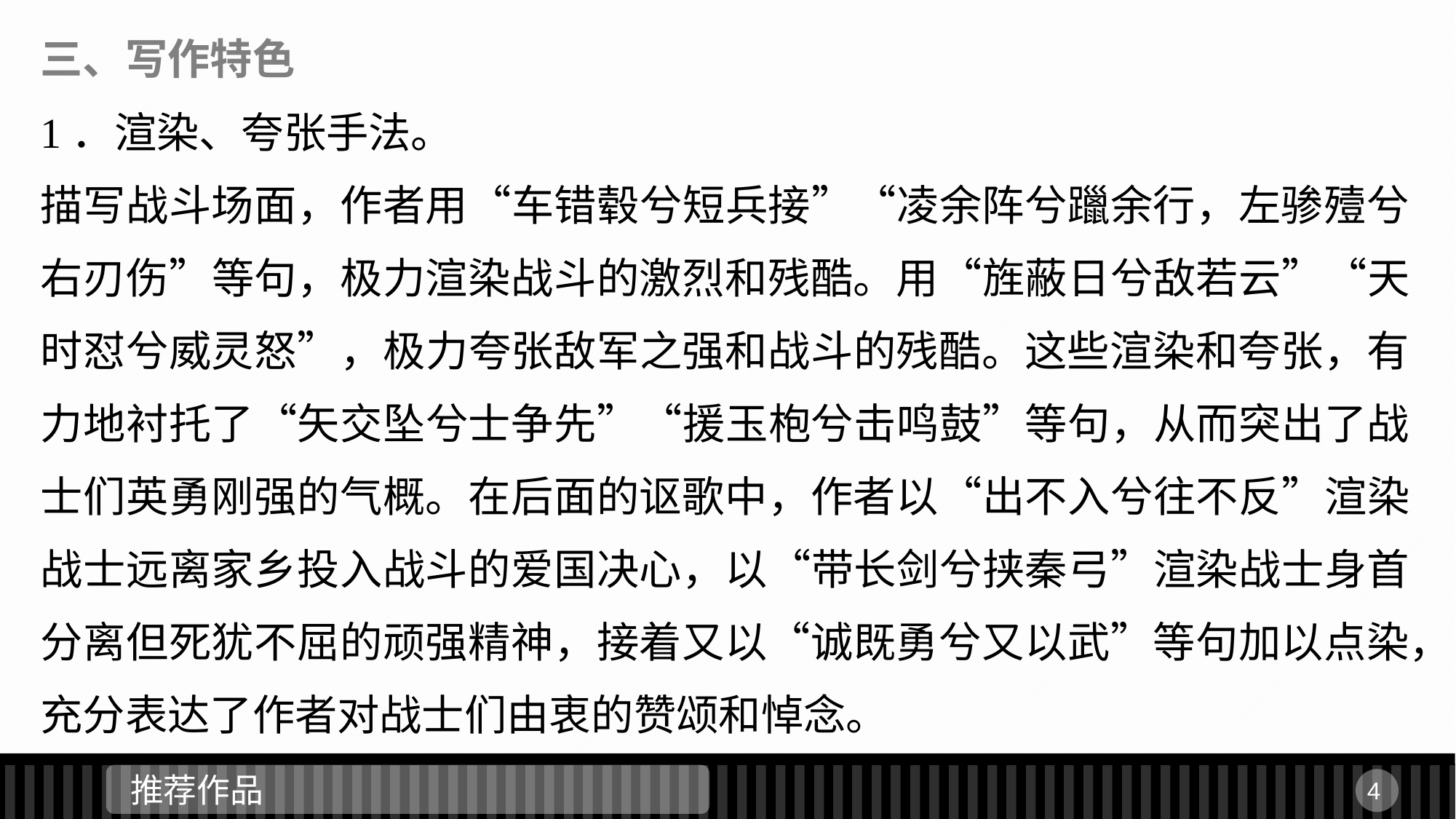

三、写作特色
1．渲染、夸张手法。
描写战斗场面，作者用“车错毂兮短兵接”“凌余阵兮躐余行，左骖殪兮右刃伤”等句，极力渲染战斗的激烈和残酷。用“旌蔽日兮敌若云”“天时怼兮威灵怒”，极力夸张敌军之强和战斗的残酷。这些渲染和夸张，有力地衬托了“矢交坠兮士争先”“援玉枹兮击鸣鼓”等句，从而突出了战士们英勇刚强的气概。在后面的讴歌中，作者以“出不入兮往不反”渲染战士远离家乡投入战斗的爱国决心，以“带长剑兮挟秦弓”渲染战士身首分离但死犹不屈的顽强精神，接着又以“诚既勇兮又以武”等句加以点染，充分表达了作者对战士们由衷的赞颂和悼念。